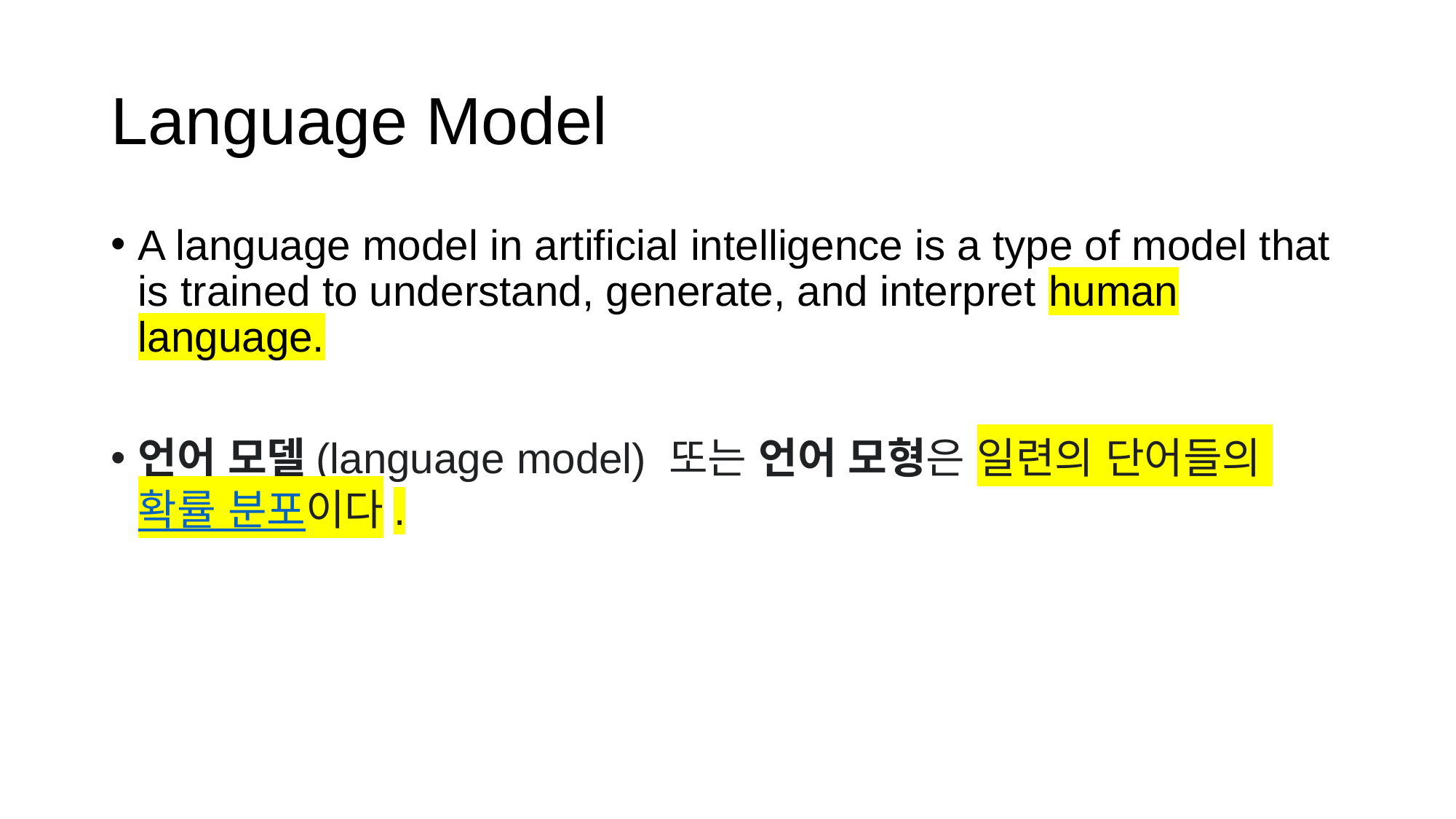

# Language Model
A language model in artificial intelligence is a type of model that is trained to understand, generate, and interpret human language.

언어 모델(language model) 또는 언어 모형은 일련의 단어들의 확률 분포이다.